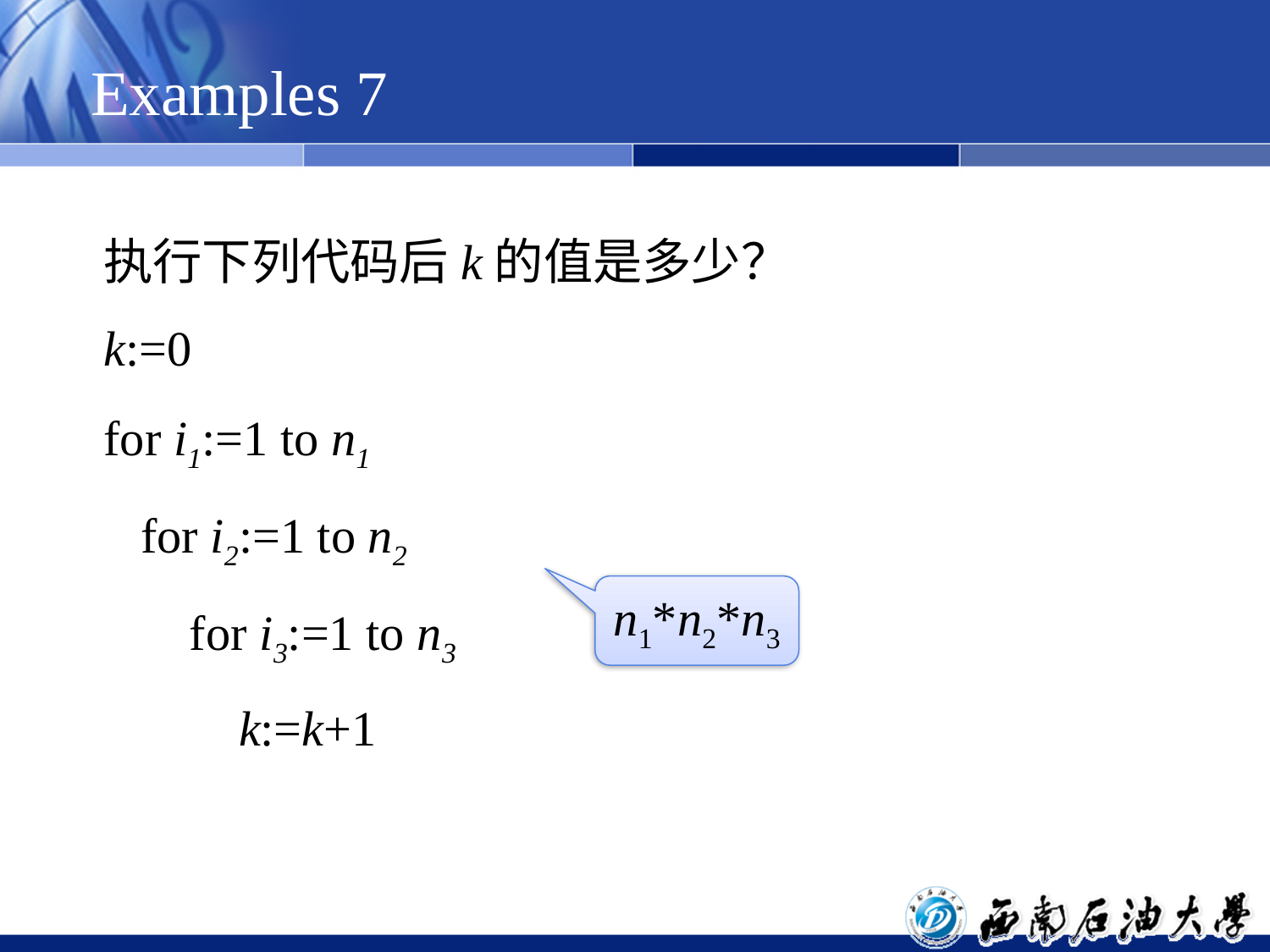

# Examples 7
执行下列代码后k的值是多少？
k:=0
for i1:=1 to n1
   for i2:=1 to n2
       for i3:=1 to n3
           k:=k+1
n1*n2*n3